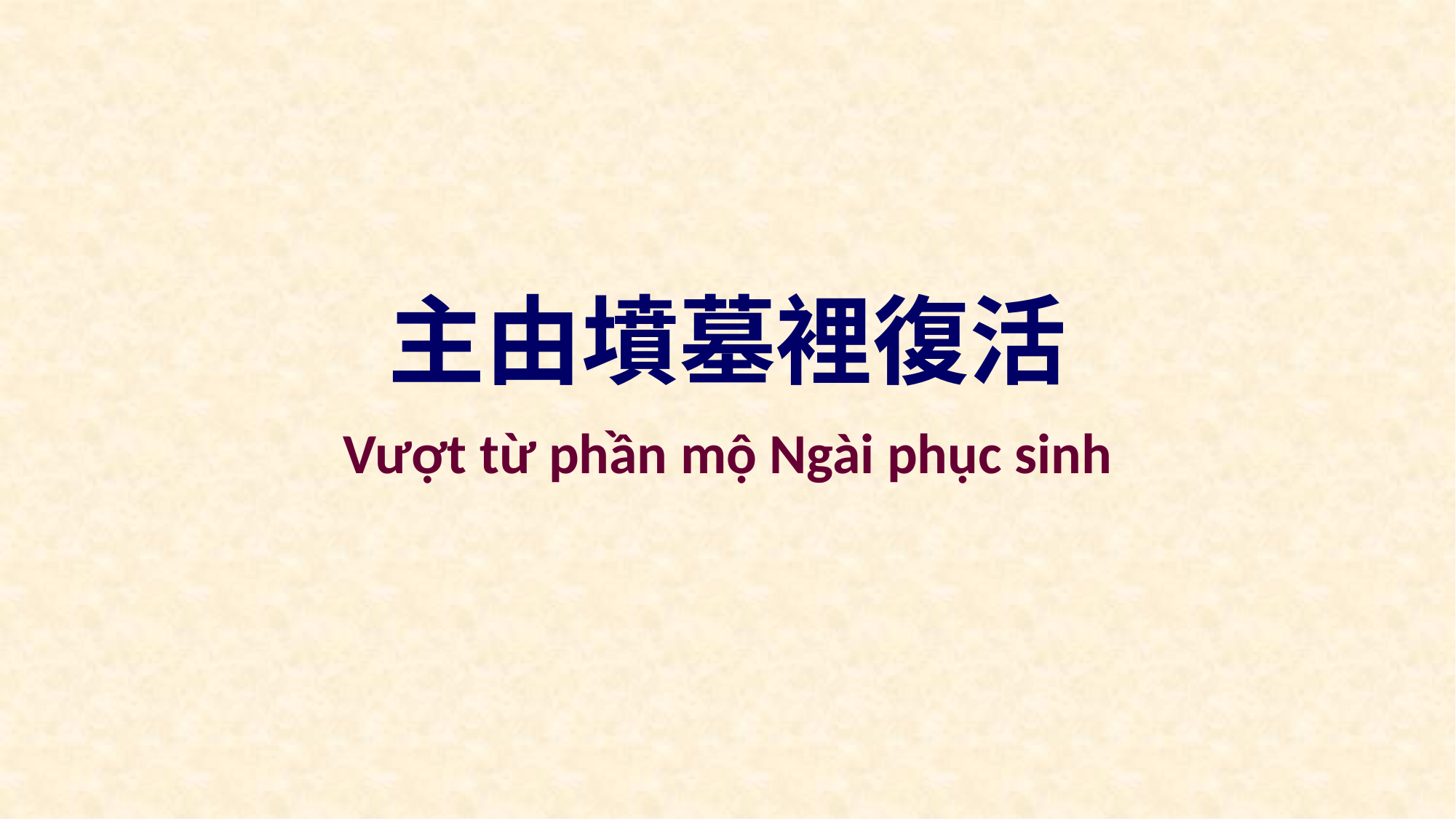

主由墳墓裡復活
Vượt từ phần mộ Ngài phục sinh